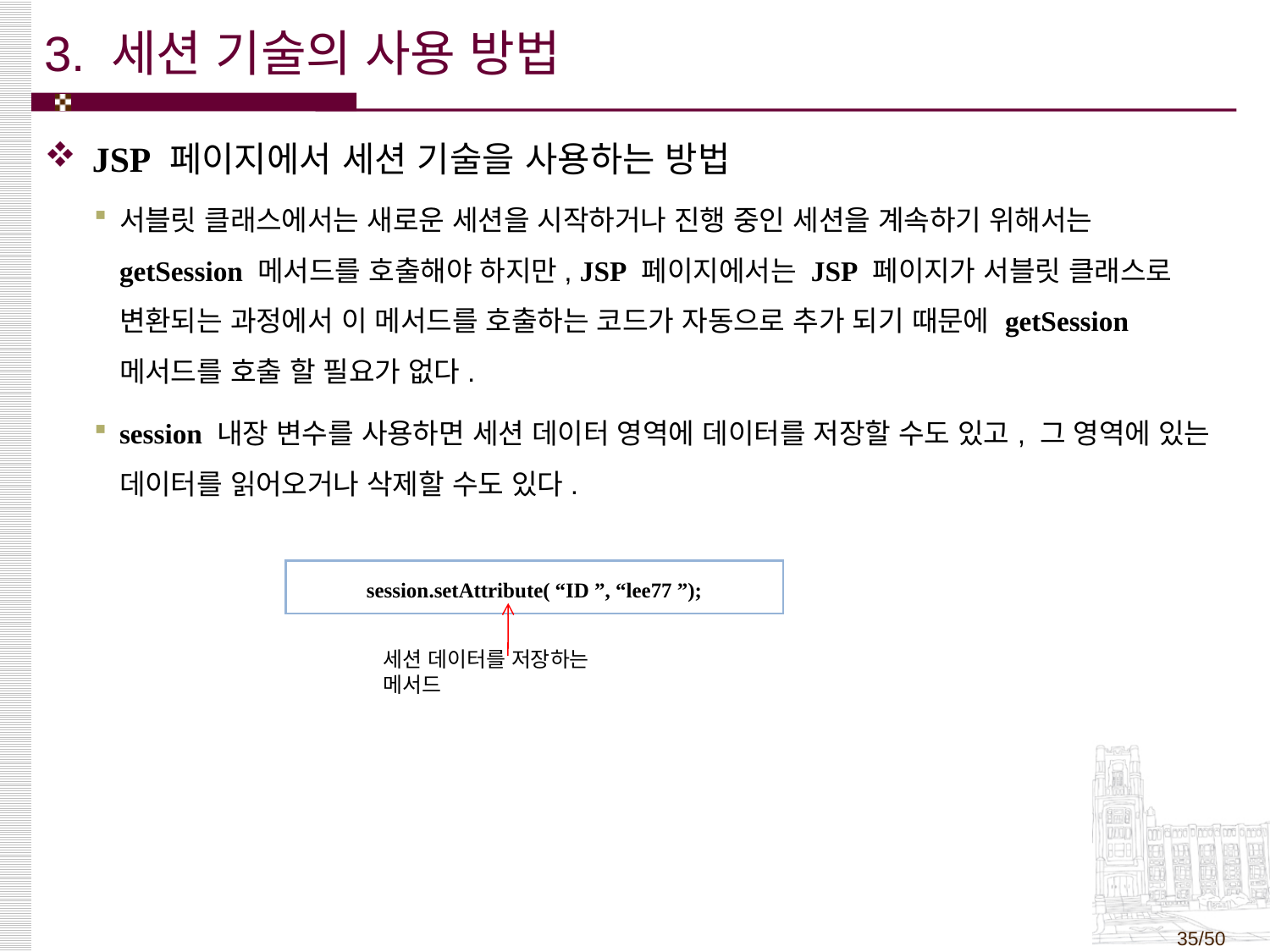

# 3. 세션 기술의 사용 방법
JSP 페이지에서 세션 기술을 사용하는 방법
서블릿 클래스에서는 새로운 세션을 시작하거나 진행 중인 세션을 계속하기 위해서는 getSession 메서드를 호출해야 하지만, JSP 페이지에서는 JSP 페이지가 서블릿 클래스로 변환되는 과정에서 이 메서드를 호출하는 코드가 자동으로 추가 되기 때문에 getSession 메서드를 호출 할 필요가 없다.
session 내장 변수를 사용하면 세션 데이터 영역에 데이터를 저장할 수도 있고, 그 영역에 있는 데이터를 읽어오거나 삭제할 수도 있다.

| session.setAttribute( “ID ”, “lee77 ”); |
| --- |
세션 데이터를 저장하는 메서드